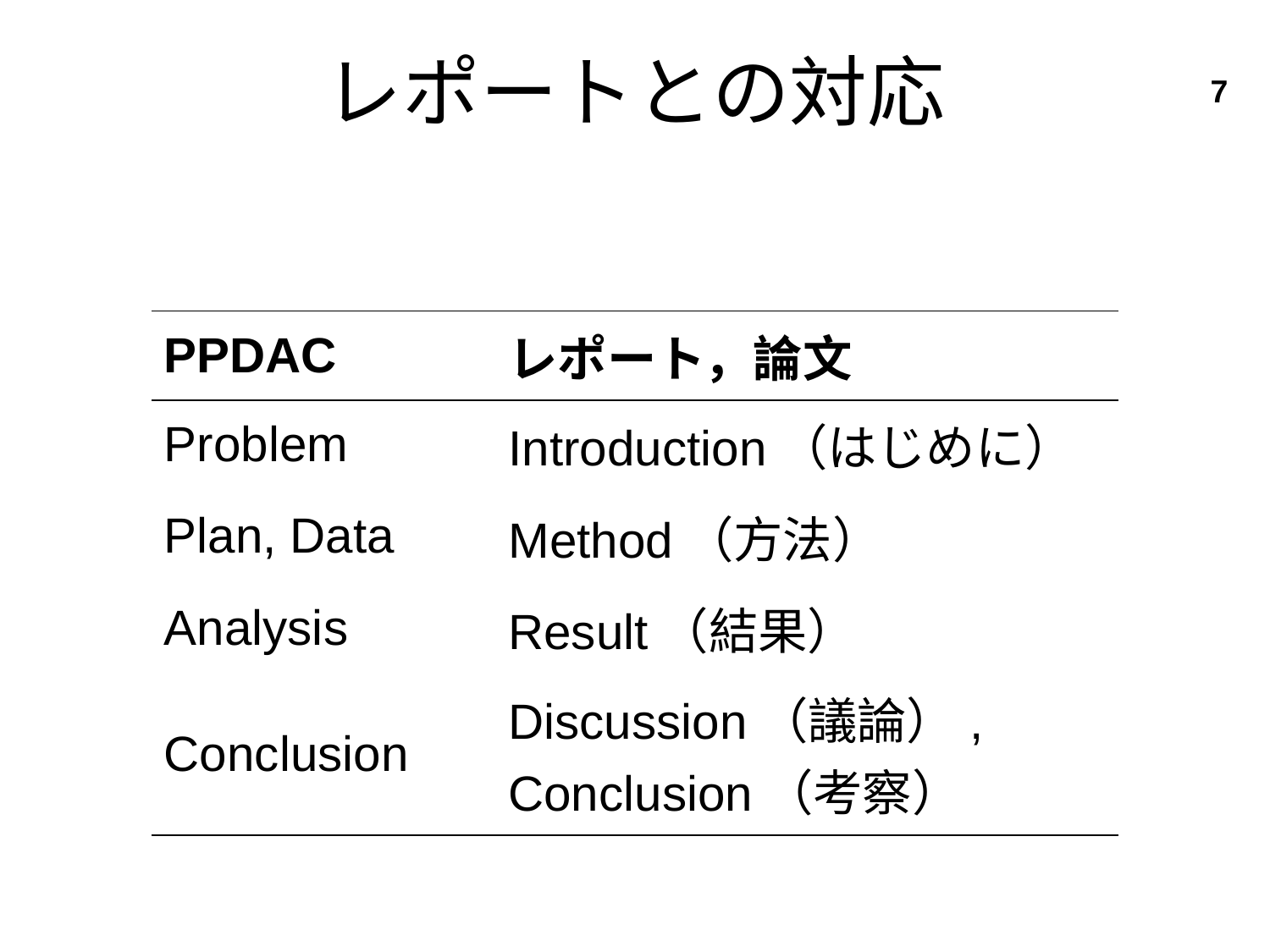

# レポートとの対応
7
| PPDAC | レポート，論文 |
| --- | --- |
| Problem | Introduction（はじめに） |
| Plan, Data | Method（方法） |
| Analysis | Result（結果） |
| Conclusion | Discussion（議論）, Conclusion（考察） |